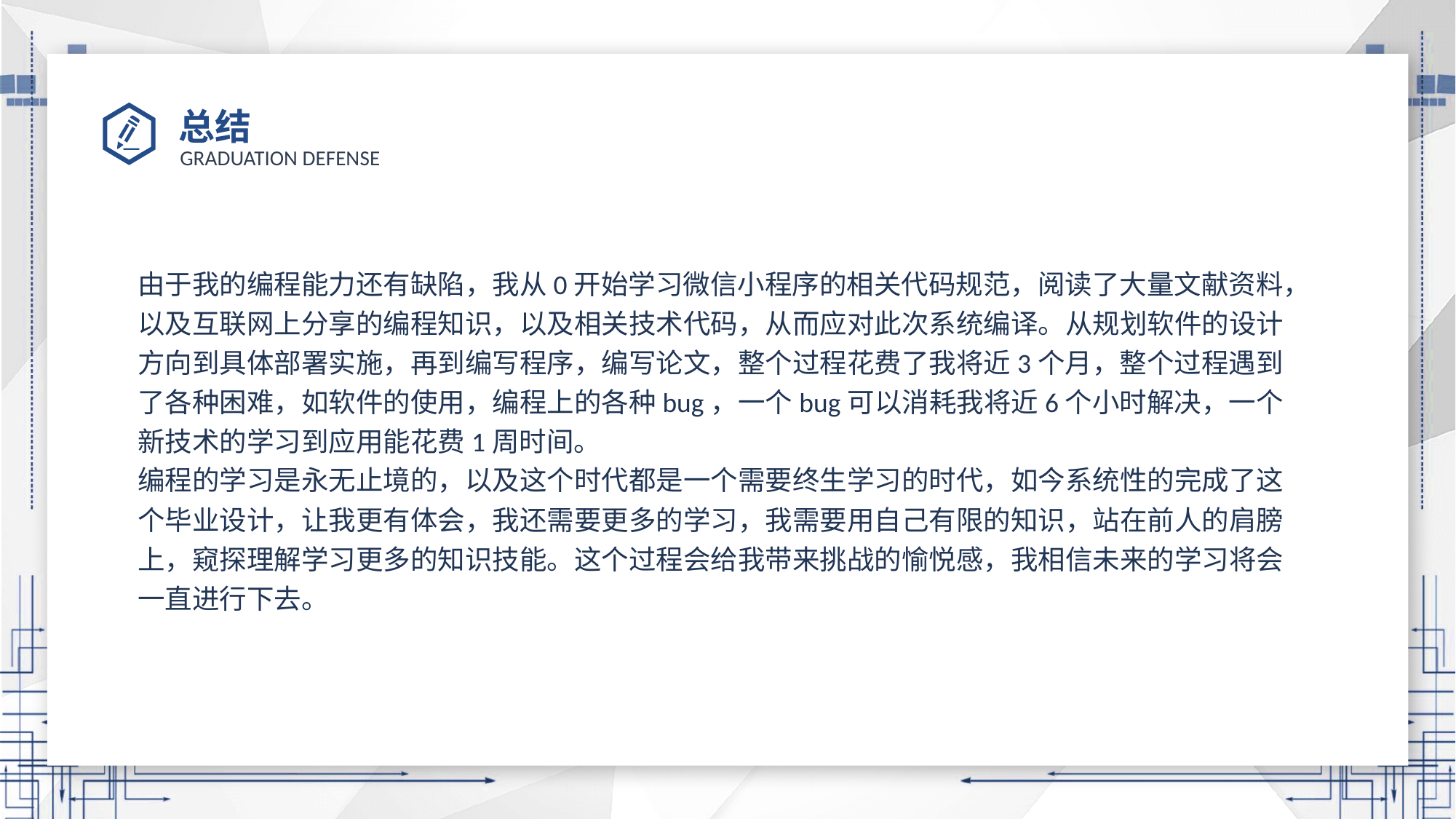

# 总结
由于我的编程能力还有缺陷，我从0开始学习微信小程序的相关代码规范，阅读了大量文献资料，以及互联网上分享的编程知识，以及相关技术代码，从而应对此次系统编译。从规划软件的设计方向到具体部署实施，再到编写程序，编写论文，整个过程花费了我将近3个月，整个过程遇到了各种困难，如软件的使用，编程上的各种bug，一个bug可以消耗我将近6个小时解决，一个新技术的学习到应用能花费1周时间。
编程的学习是永无止境的，以及这个时代都是一个需要终生学习的时代，如今系统性的完成了这个毕业设计，让我更有体会，我还需要更多的学习，我需要用自己有限的知识，站在前人的肩膀上，窥探理解学习更多的知识技能。这个过程会给我带来挑战的愉悦感，我相信未来的学习将会一直进行下去。